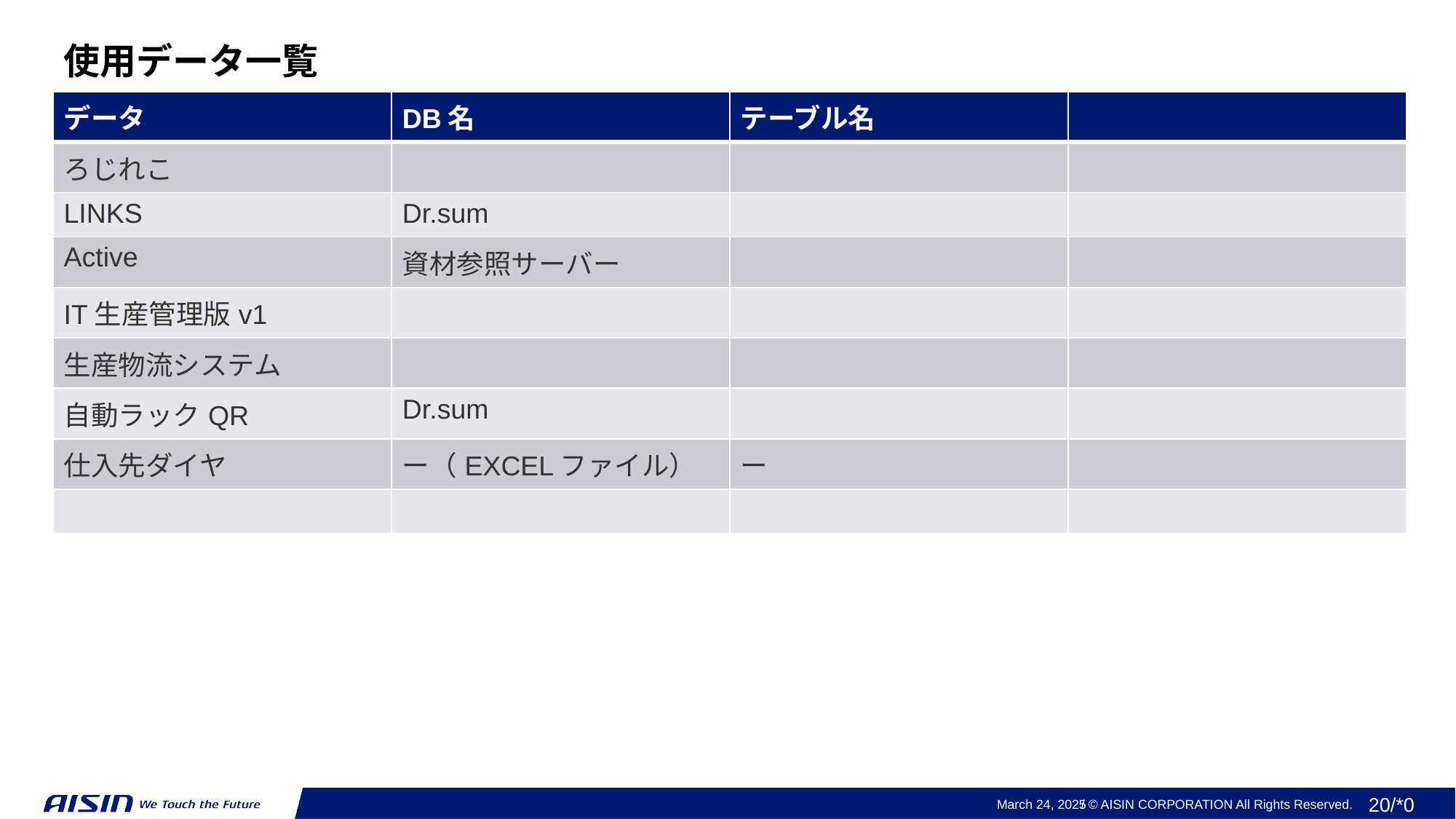

使用データ一覧
| データ | DB名 | テーブル名 |  |
| --- | --- | --- | --- |
| ろじれこ |  |  |  |
| LINKS | Dr.sum |  |  |
| Active | 資材参照サーバー |  |  |
| IT生産管理版v1 |  |  |  |
| 生産物流システム |  |  |  |
| 自動ラックQR | Dr.sum |  |  |
| 仕入先ダイヤ | ー（EXCELファイル） | ー |  |
|  |  |  |  |

March 24, 2025